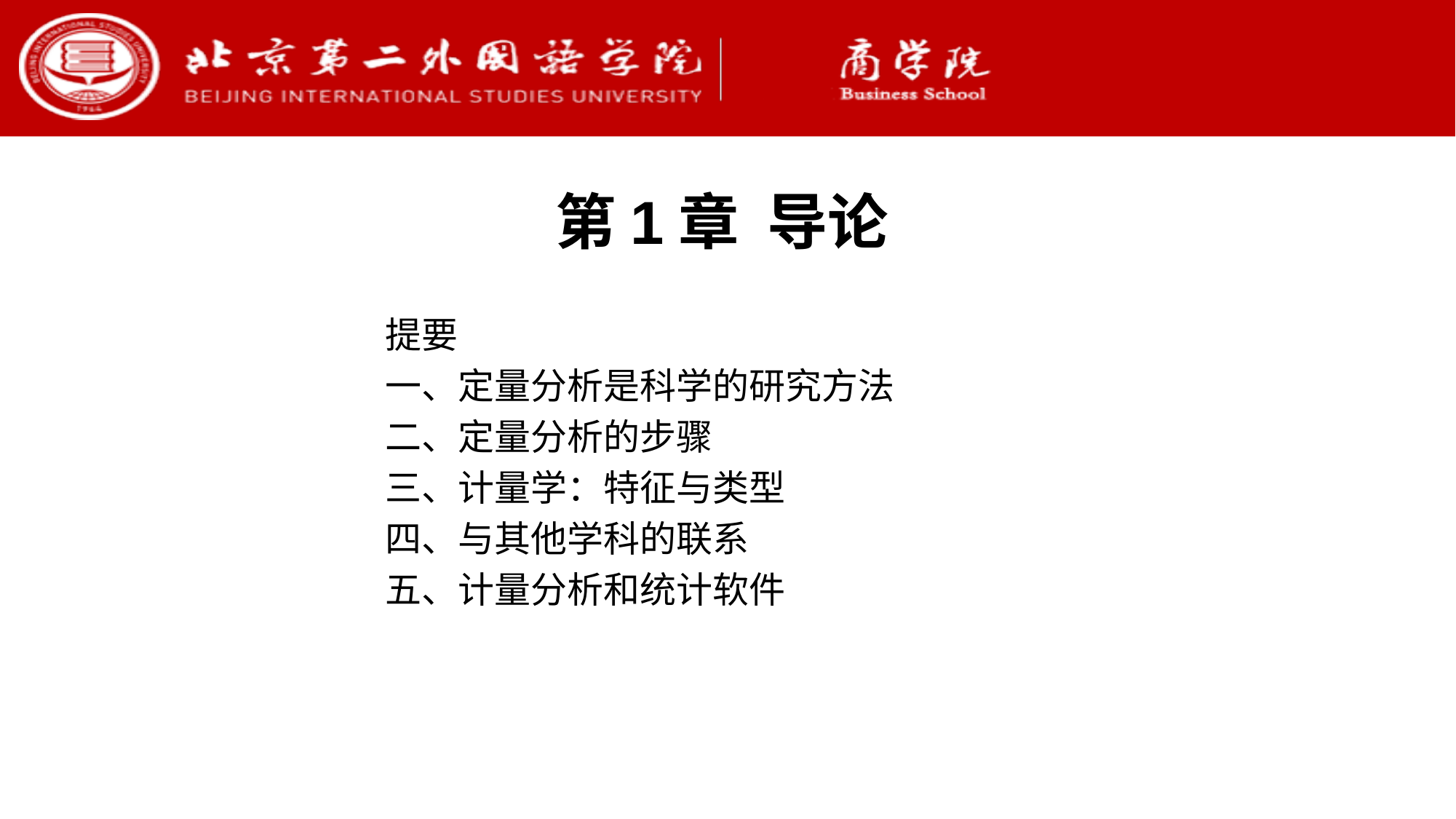

第1章  导论
提要
一、定量分析是科学的研究方法
二、定量分析的步骤
三、计量学：特征与类型
四、与其他学科的联系
五、计量分析和统计软件